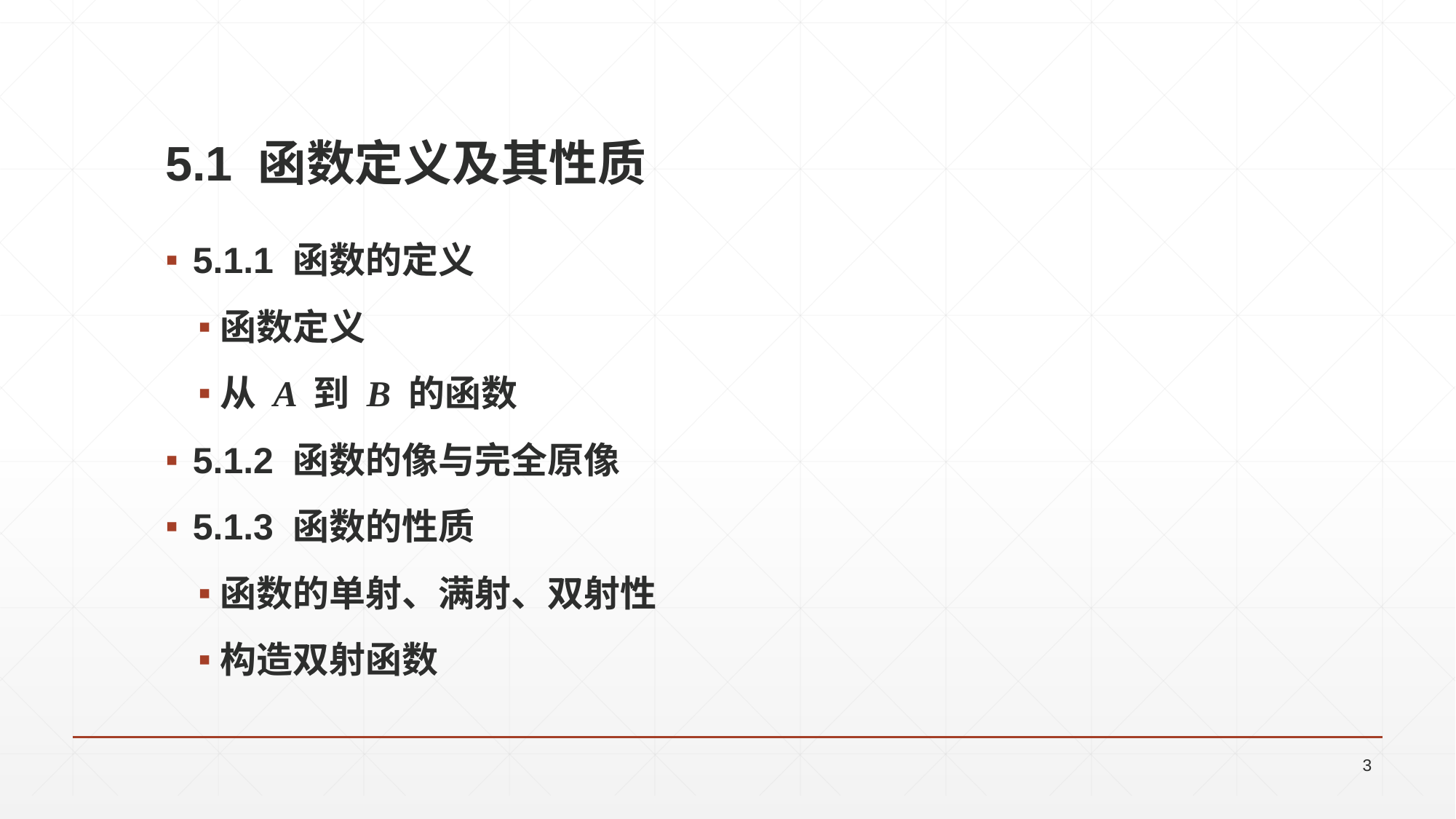

5.1 函数定义及其性质
5.1.1 函数的定义
函数定义
从 A 到 B 的函数
5.1.2 函数的像与完全原像
5.1.3 函数的性质
函数的单射、满射、双射性
构造双射函数
3